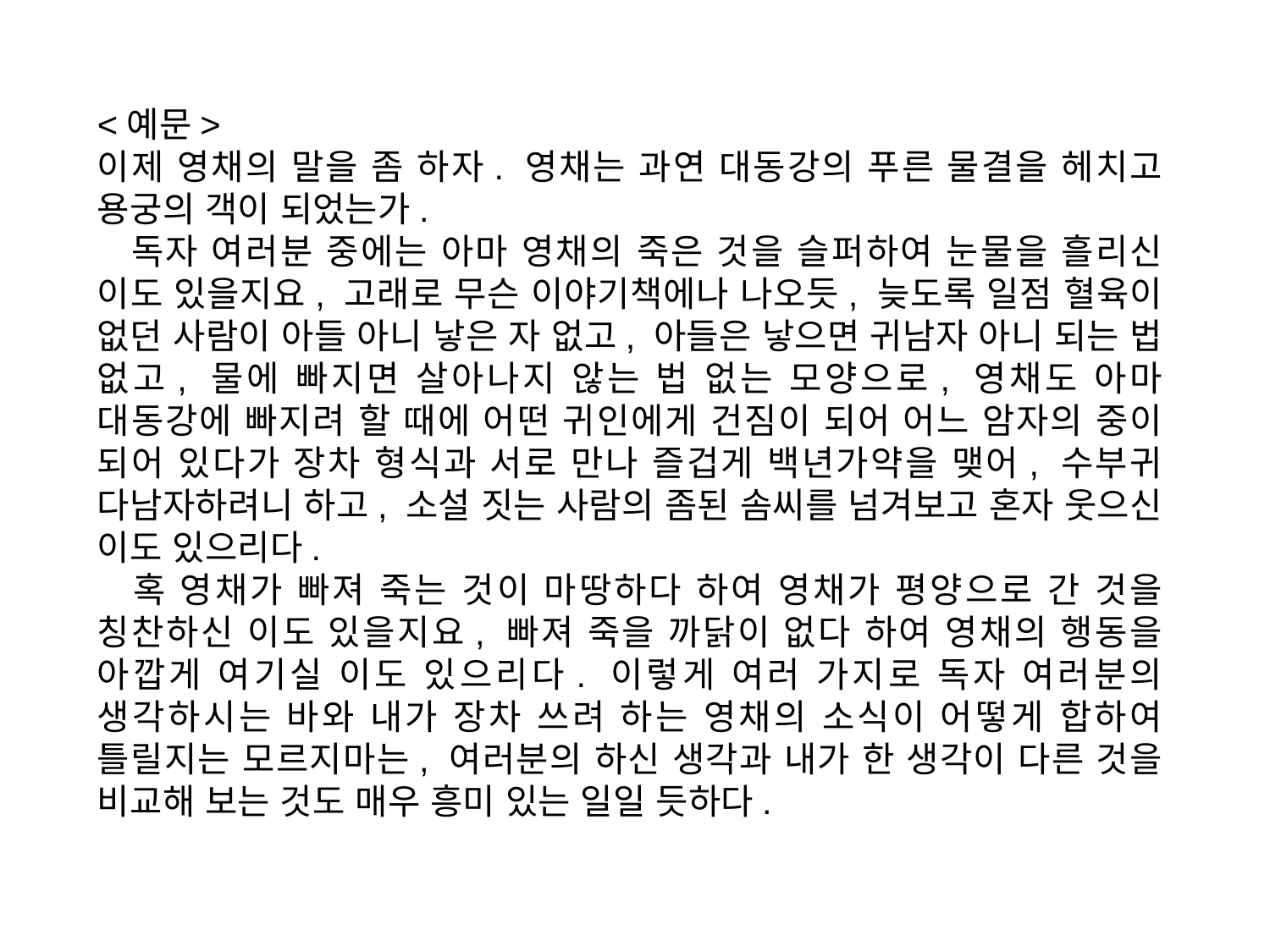

<예문>
이제 영채의 말을 좀 하자. 영채는 과연 대동강의 푸른 물결을 헤치고 용궁의 객이 되었는가.
  독자 여러분 중에는 아마 영채의 죽은 것을 슬퍼하여 눈물을 흘리신 이도 있을지요, 고래로 무슨 이야기책에나 나오듯, 늦도록 일점 혈육이 없던 사람이 아들 아니 낳은 자 없고, 아들은 낳으면 귀남자 아니 되는 법 없고, 물에 빠지면 살아나지 않는 법 없는 모양으로, 영채도 아마 대동강에 빠지려 할 때에 어떤 귀인에게 건짐이 되어 어느 암자의 중이 되어 있다가 장차 형식과 서로 만나 즐겁게 백년가약을 맺어, 수부귀 다남자하려니 하고, 소설 짓는 사람의 좀된 솜씨를 넘겨보고 혼자 웃으신 이도 있으리다.
  혹 영채가 빠져 죽는 것이 마땅하다 하여 영채가 평양으로 간 것을 칭찬하신 이도 있을지요, 빠져 죽을 까닭이 없다 하여 영채의 행동을 아깝게 여기실 이도 있으리다. 이렇게 여러 가지로 독자 여러분의 생각하시는 바와 내가 장차 쓰려 하는 영채의 소식이 어떻게 합하여 틀릴지는 모르지마는, 여러분의 하신 생각과 내가 한 생각이 다른 것을 비교해 보는 것도 매우 흥미 있는 일일 듯하다.